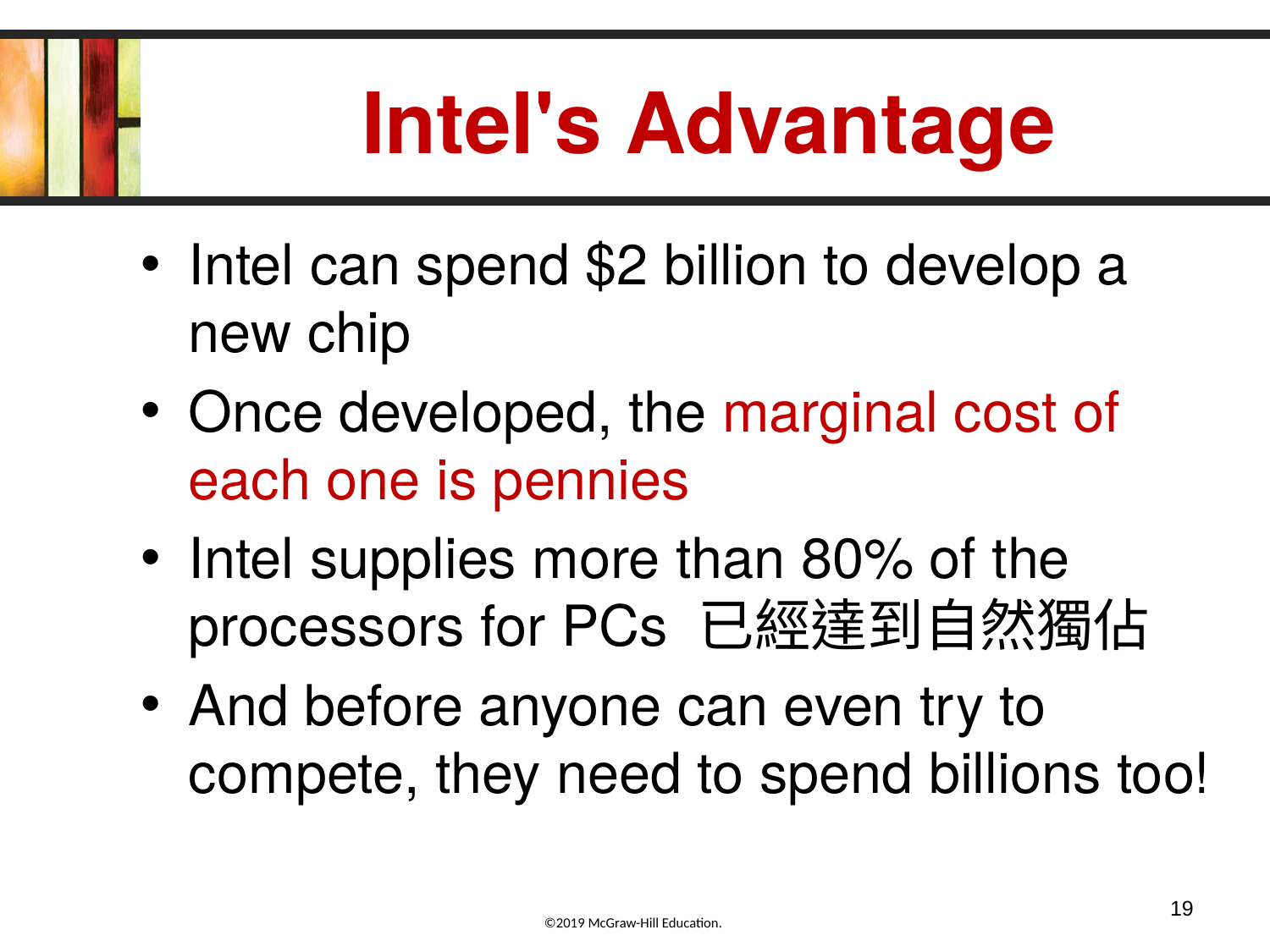

# Intel's Advantage
Intel can spend $2 billion to develop a new chip
Once developed, the marginal cost of each one is pennies
Intel supplies more than 80% of the processors for PCs 已經達到自然獨佔
And before anyone can even try to compete, they need to spend billions too!
19
©2019 McGraw-Hill Education.